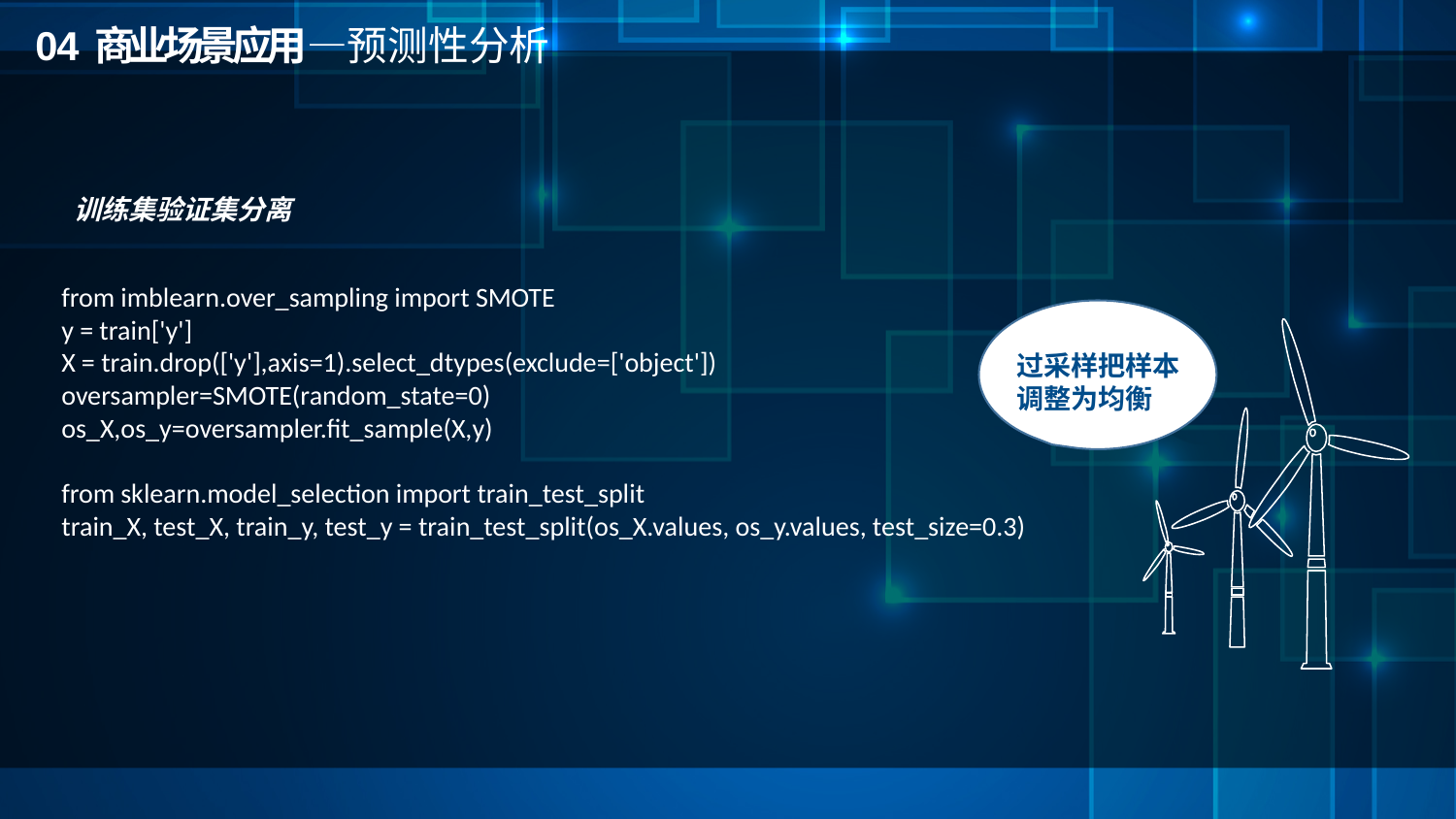

0 4 商业场景应用—预测性分析
训练集验证集分离
from imblearn.over_sampling import SMOTE
y = train['y']
X = train.drop(['y'],axis=1).select_dtypes(exclude=['object'])
oversampler=SMOTE(random_state=0)
os_X,os_y=oversampler.fit_sample(X,y)

from sklearn.model_selection import train_test_split
train_X, test_X, train_y, test_y = train_test_split(os_X.values, os_y.values, test_size=0.3)

过采样把样本
调整为均衡